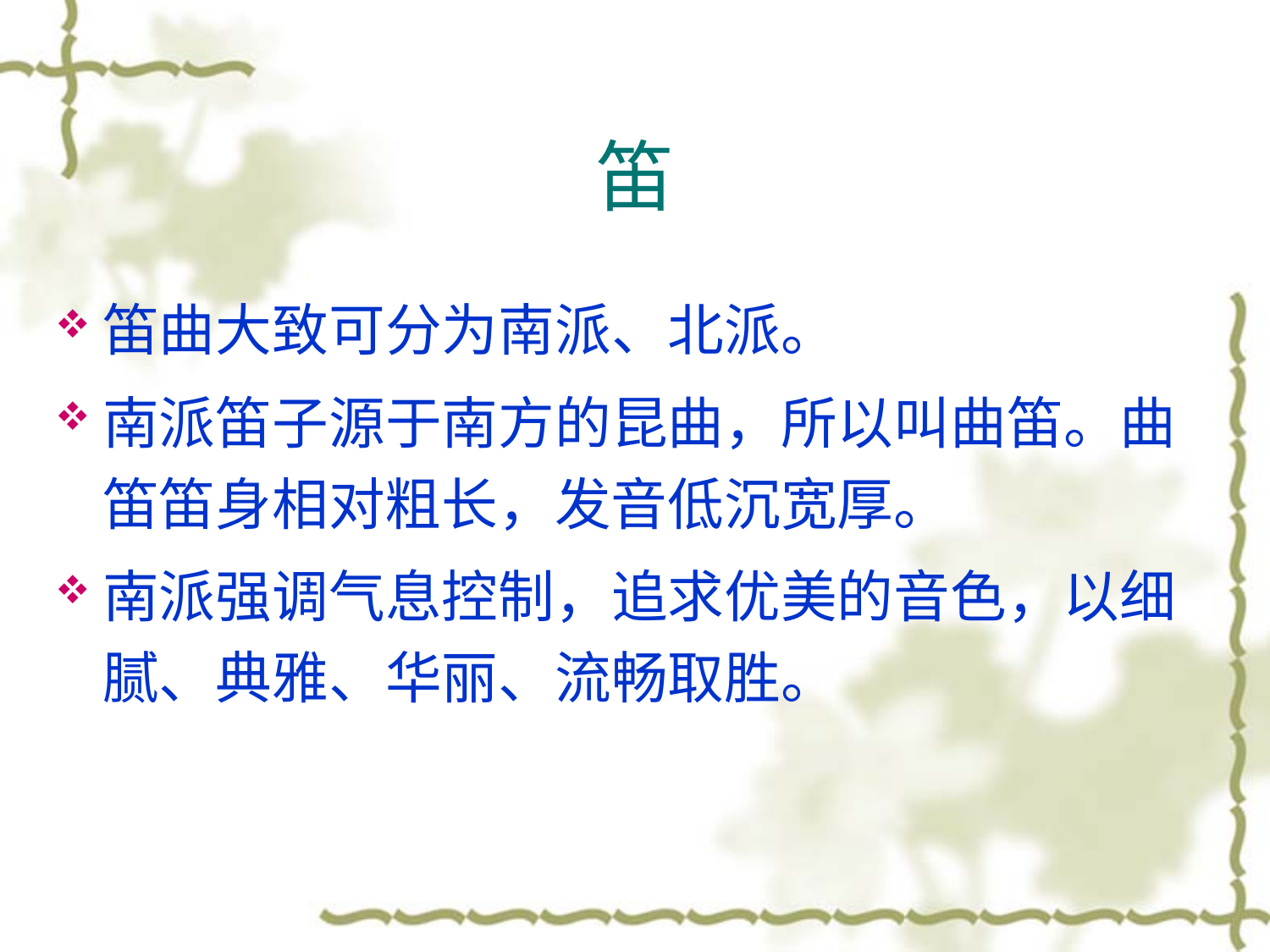

# 笛
笛曲大致可分为南派、北派。
南派笛子源于南方的昆曲，所以叫曲笛。曲笛笛身相对粗长，发音低沉宽厚。
南派强调气息控制，追求优美的音色，以细腻、典雅、华丽、流畅取胜。